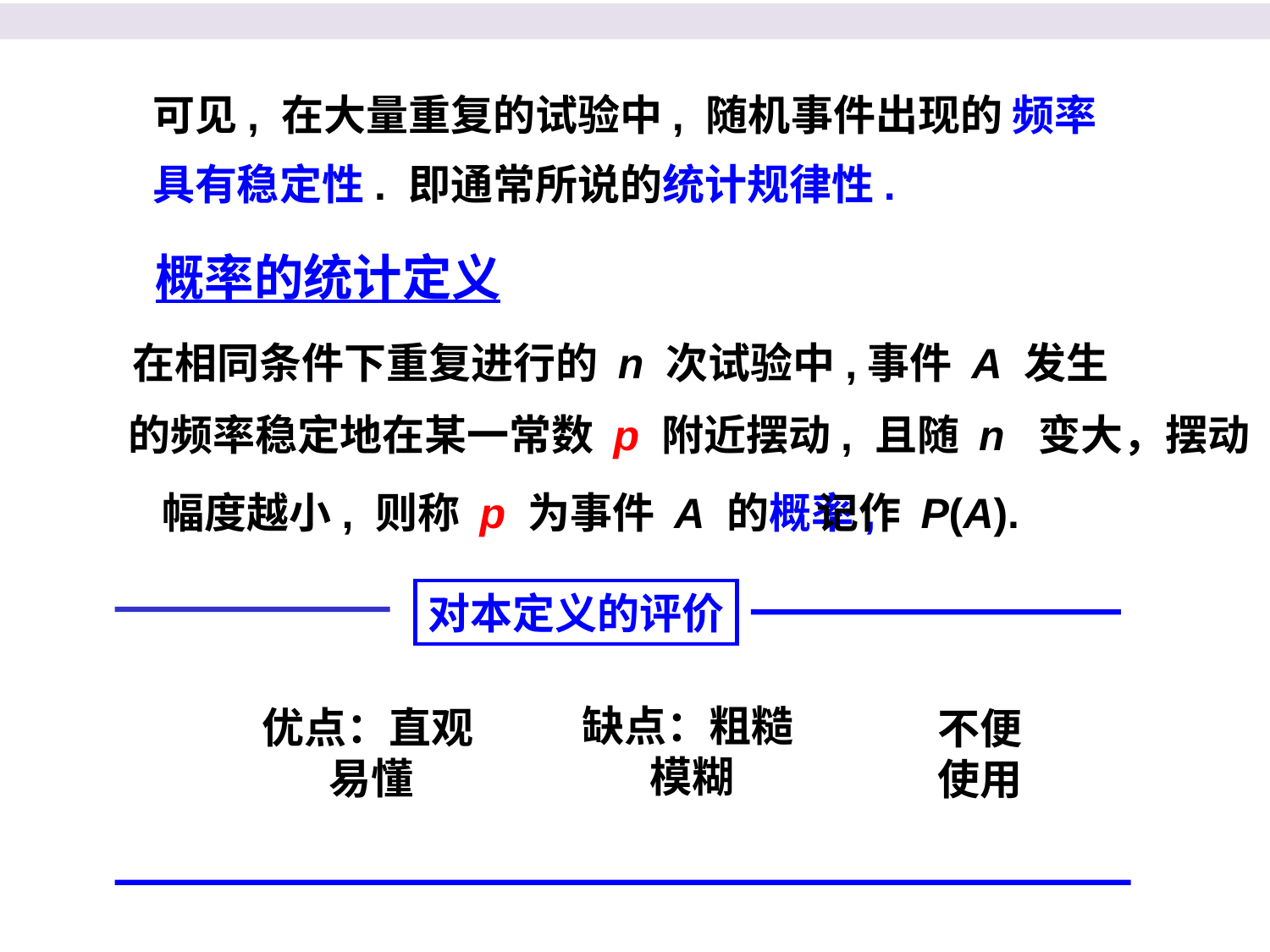

可见, 在大量重复的试验中, 随机事件出现的 频率
具有稳定性. 即通常所说的统计规律性.
概率的统计定义
在相同条件下重复进行的 n 次试验中,事件 A 发生
的频率稳定地在某一常数 p 附近摆动, 且随 n  变大，摆动
幅度越小, 则称 p 为事件 A 的概率,
记作 P(A).
对本定义的评价

缺点：粗糙
      模糊
优点：直观
      易懂
不便
使用